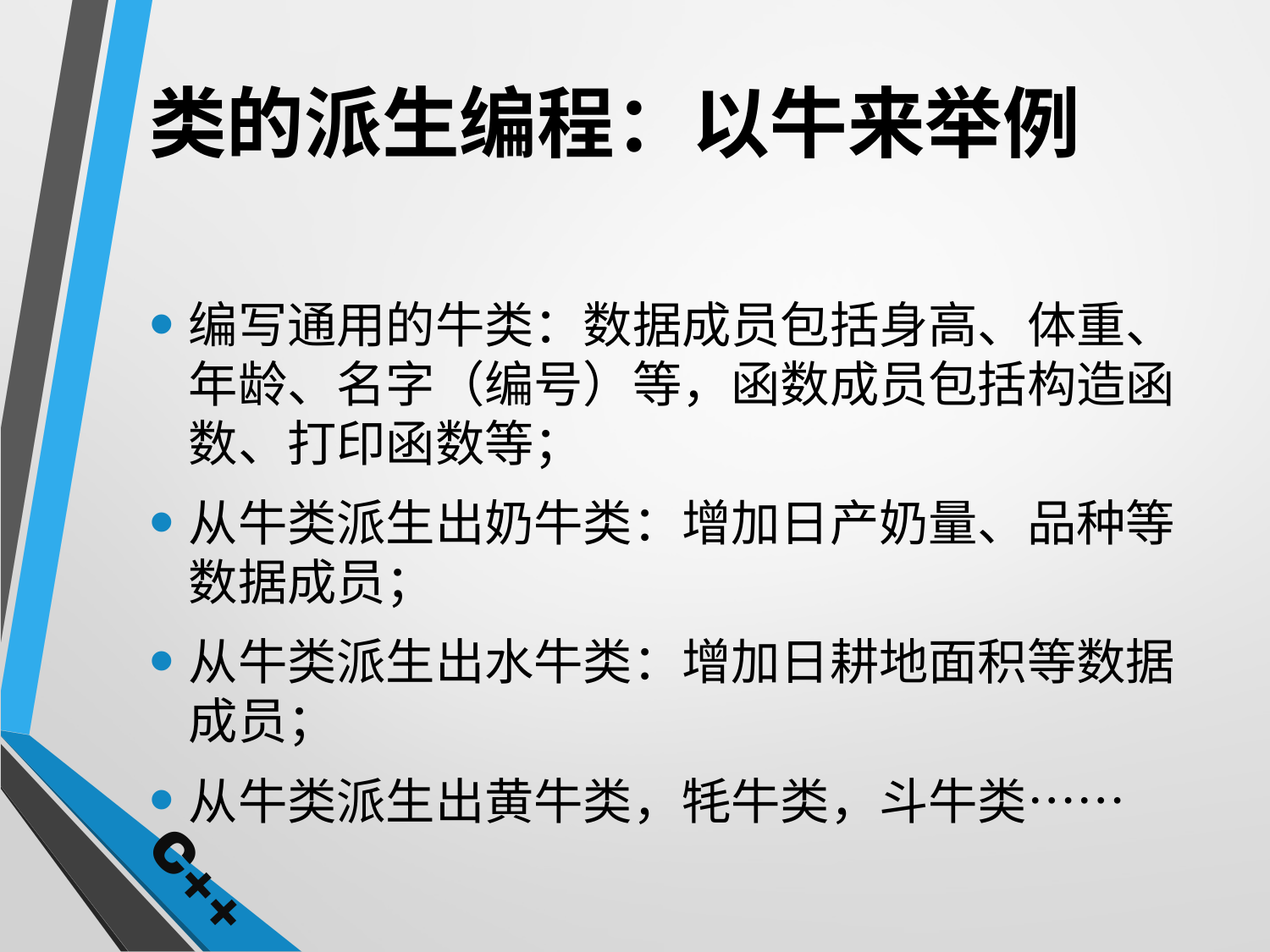

# 类的派生编程：以牛来举例
编写通用的牛类：数据成员包括身高、体重、年龄、名字（编号）等，函数成员包括构造函数、打印函数等；
从牛类派生出奶牛类：增加日产奶量、品种等数据成员；
从牛类派生出水牛类：增加日耕地面积等数据成员；
从牛类派生出黄牛类，牦牛类，斗牛类……